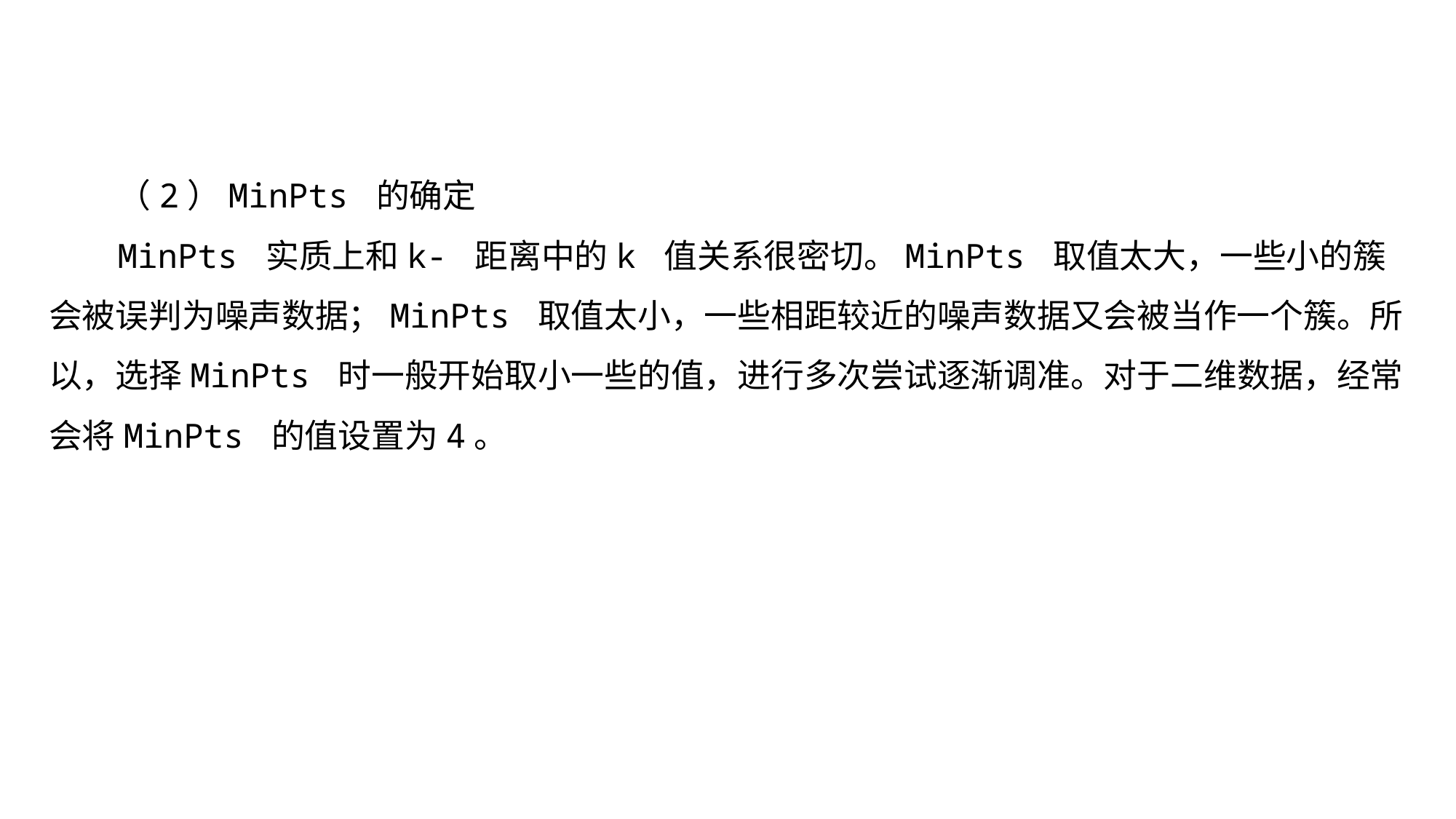

（2）MinPts 的确定
MinPts 实质上和k- 距离中的k 值关系很密切。MinPts 取值太大，一些小的簇会被误判为噪声数据；MinPts 取值太小，一些相距较近的噪声数据又会被当作一个簇。所以，选择MinPts 时一般开始取小一些的值，进行多次尝试逐渐调准。对于二维数据，经常会将MinPts 的值设置为4。